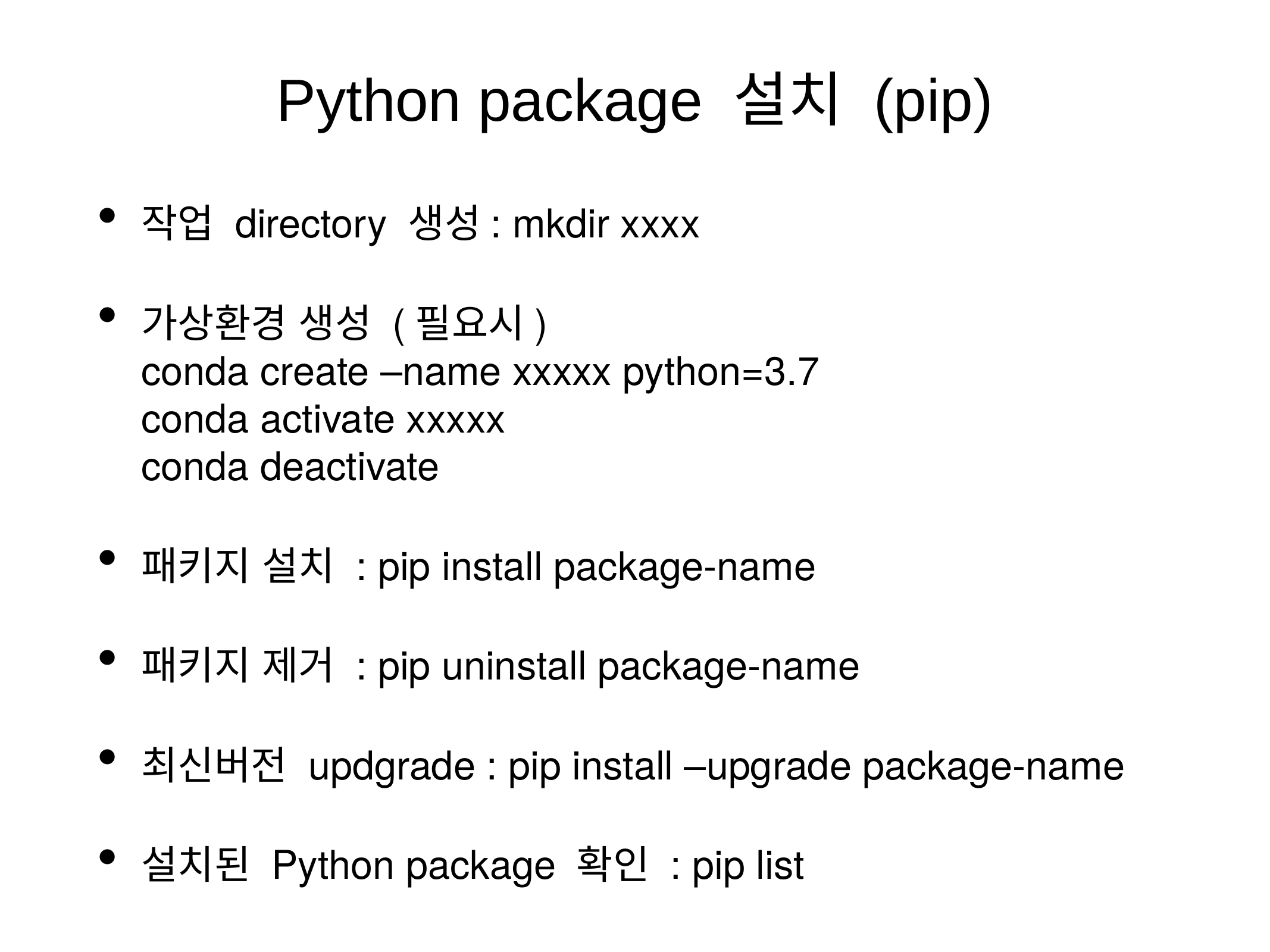

# Python package 설치 (pip)
작업 directory 생성: mkdir xxxx
가상환경 생성 (필요시)
conda create –name xxxxx python=3.7
conda activate xxxxx
conda deactivate
패키지 설치 : pip install package-name
패키지 제거 : pip uninstall package-name
최신버전 updgrade : pip install –upgrade package-name
설치된 Python package 확인 : pip list